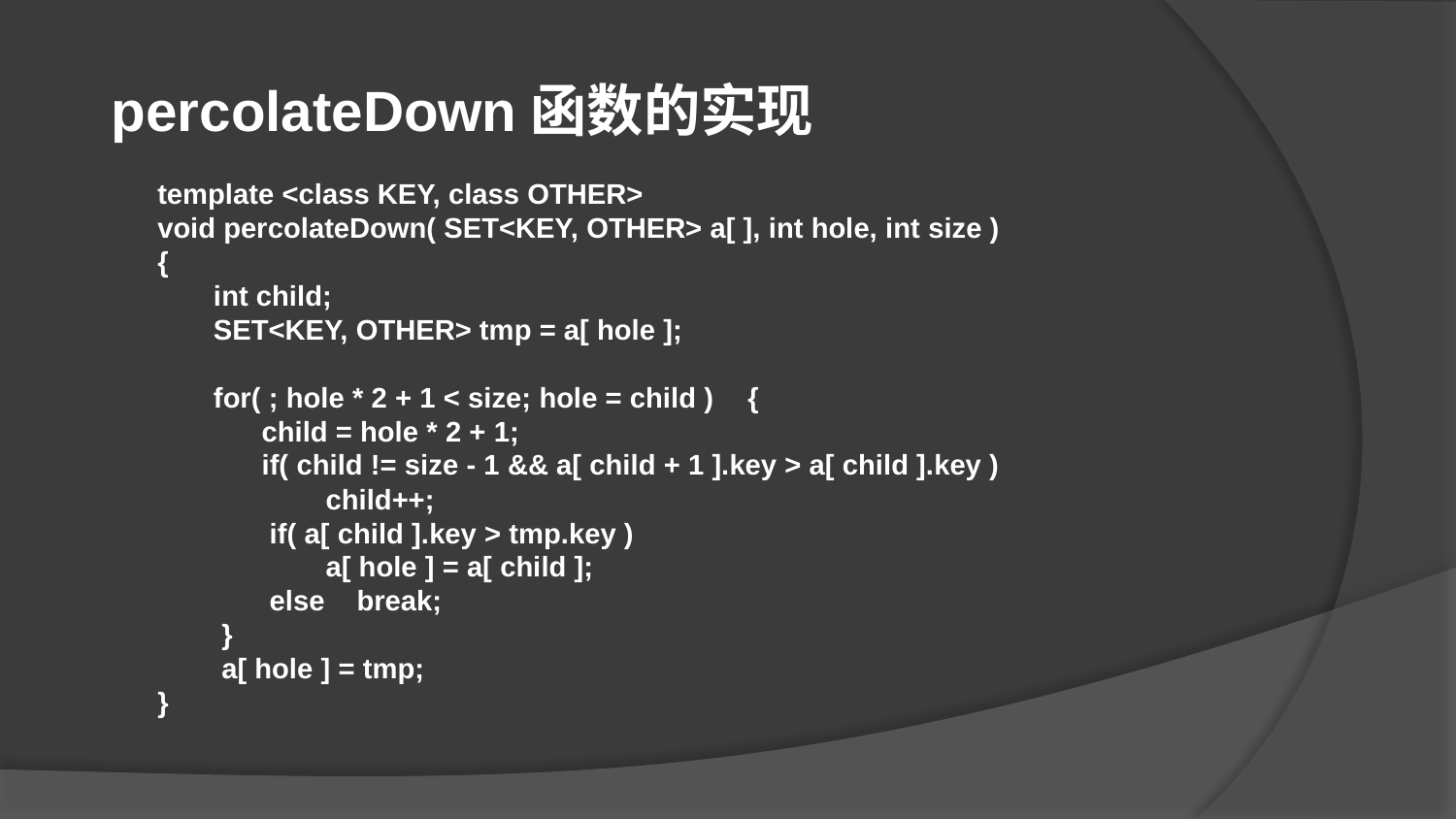

percolateDown函数的实现
template <class KEY, class OTHER>
void percolateDown( SET<KEY, OTHER> a[ ], int hole, int size )
{
       int child;
       SET<KEY, OTHER> tmp = a[ hole ];

       for( ; hole * 2 + 1 < size; hole = child )	 {
             child = hole * 2 + 1;
             if( child != size - 1 && a[ child + 1 ].key > a[ child ].key )
                     child++;
              if( a[ child ].key > tmp.key )
                     a[ hole ] = a[ child ];
              else    break;
        }
        a[ hole ] = tmp;
}